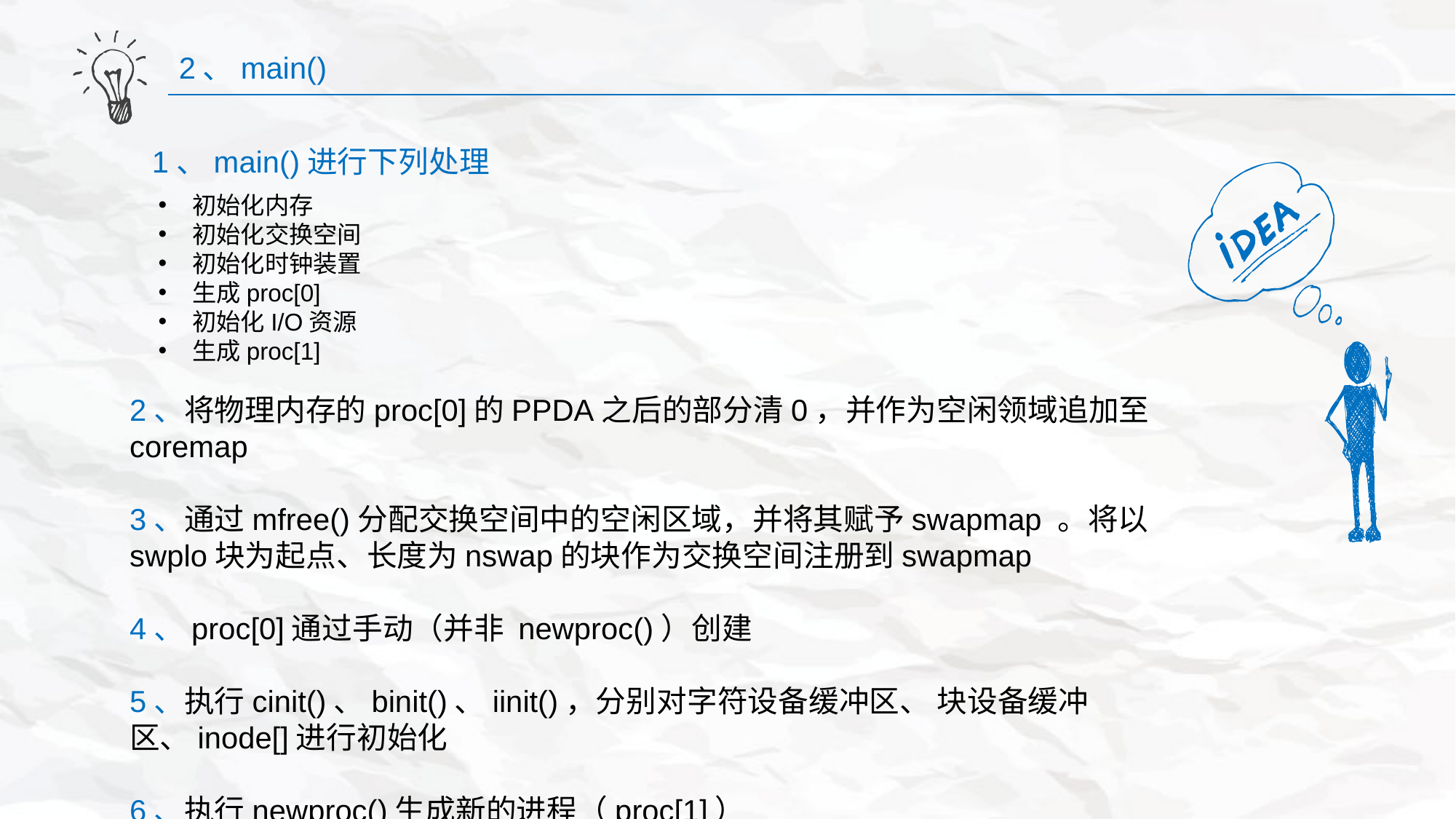

2、main()
1、main()进行下列处理
初始化内存
初始化交换空间
初始化时钟装置
生成proc[0]
初始化I/O资源
生成proc[1]

2、将物理内存的proc[0]的PPDA之后的部分清0，并作为空闲领域追加至coremap

3、通过mfree()分配交换空间中的空闲区域，并将其赋予swapmap 。将以swplo块为起点、长度为nswap的块作为交换空间注册到swapmap

4、proc[0]通过手动（并非 newproc()）创建

5、执行cinit()、binit()、iinit()，分别对字符设备缓冲区、 块设备缓冲区、inode[]进行初始化

6、执行newproc()生成新的进程（proc[1]）